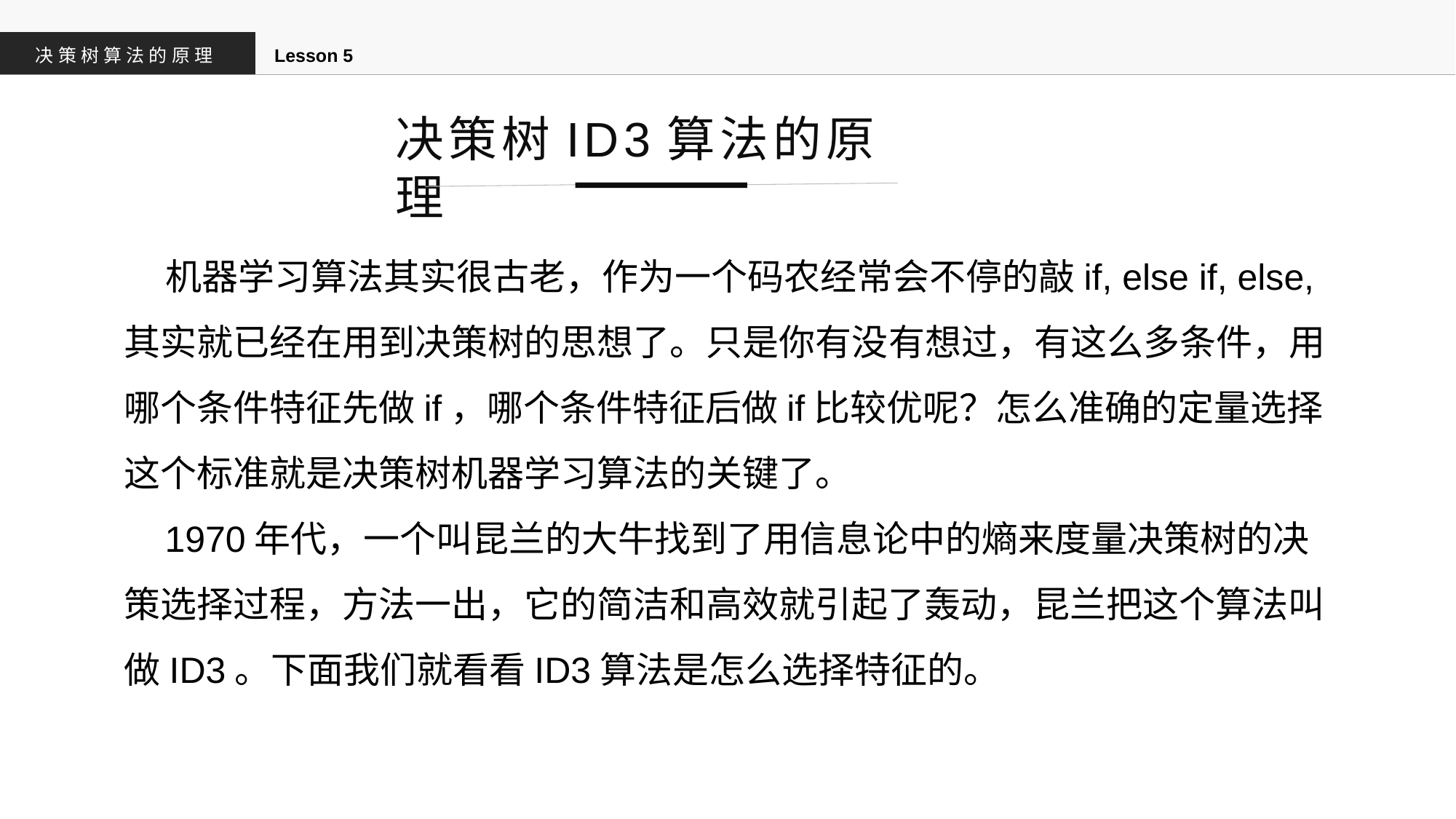

决策树算法的原理
Lesson 5
决策树ID3算法的原理

    机器学习算法其实很古老，作为一个码农经常会不停的敲if, else if, else,其实就已经在用到决策树的思想了。只是你有没有想过，有这么多条件，用哪个条件特征先做if，哪个条件特征后做if比较优呢？怎么准确的定量选择这个标准就是决策树机器学习算法的关键了。
    1970年代，一个叫昆兰的大牛找到了用信息论中的熵来度量决策树的决策选择过程，方法一出，它的简洁和高效就引起了轰动，昆兰把这个算法叫做ID3。下面我们就看看ID3算法是怎么选择特征的。